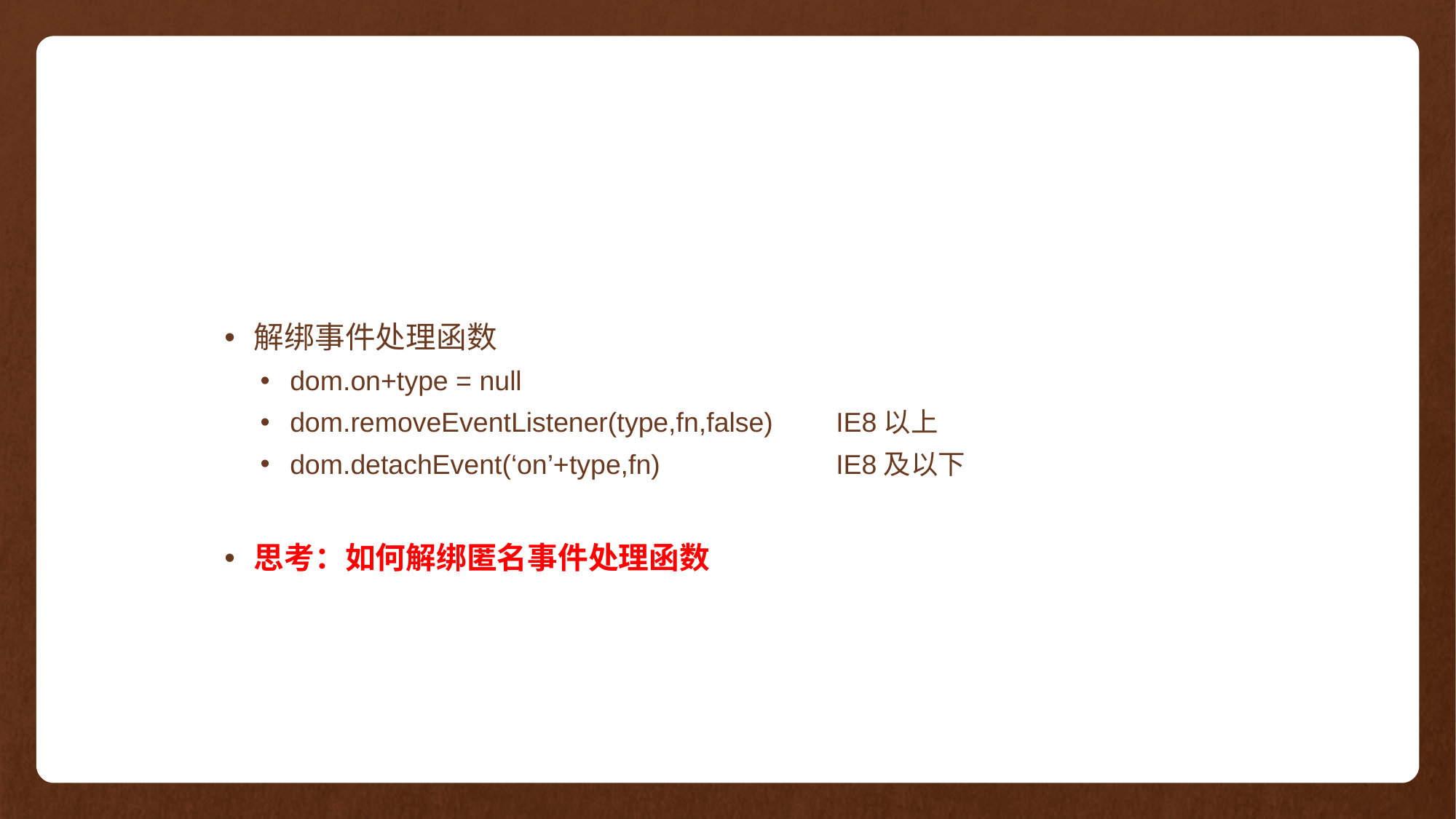

解绑事件处理函数
dom.on+type = null
dom.removeEventListener(type,fn,false)	IE8以上
dom.detachEvent(‘on’+type,fn)		IE8及以下

思考：如何解绑匿名事件处理函数